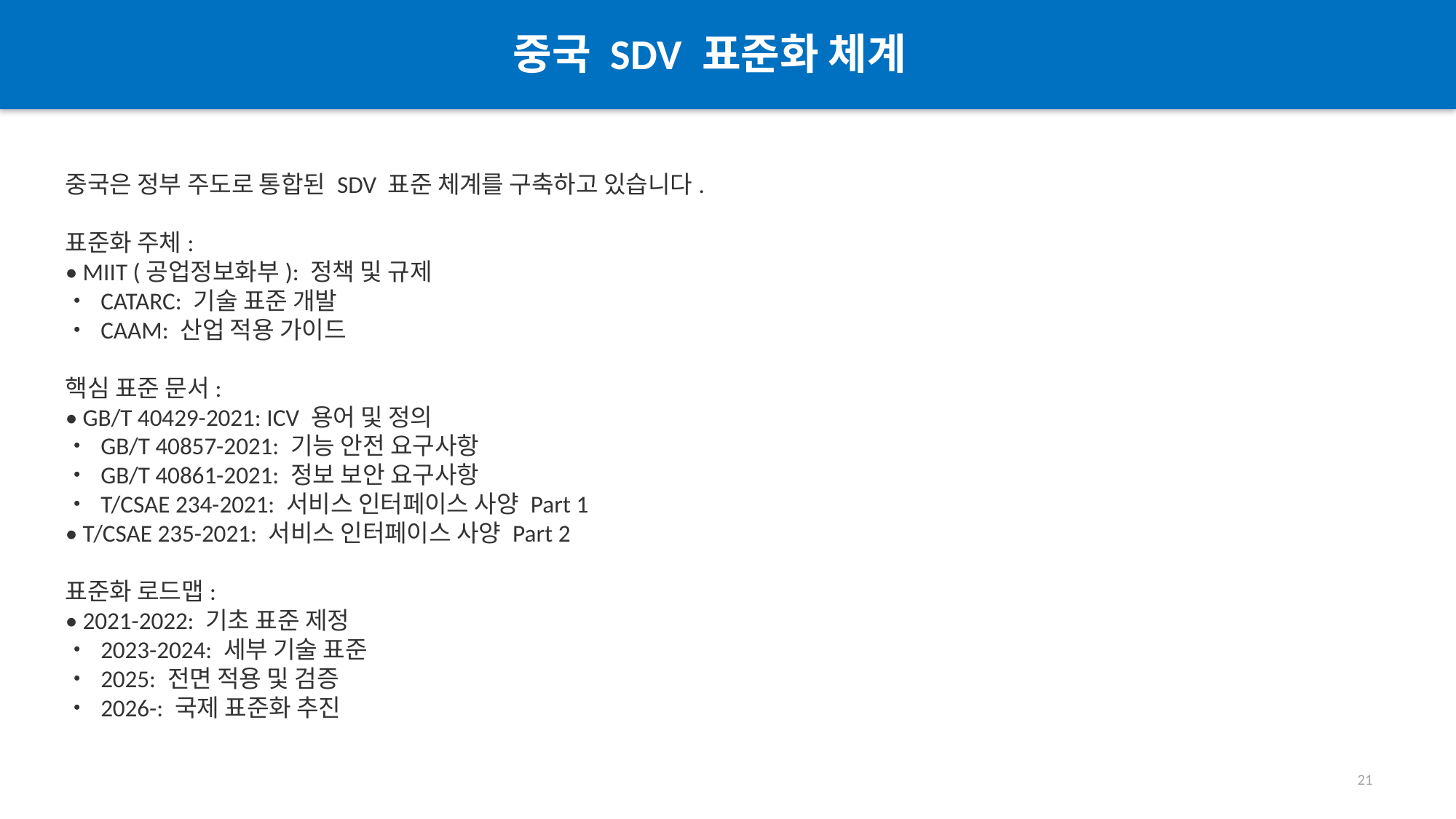

중국 SDV 표준화 체계
#
중국은 정부 주도로 통합된 SDV 표준 체계를 구축하고 있습니다.
표준화 주체:
• MIIT (공업정보화부): 정책 및 규제
• CATARC: 기술 표준 개발
• CAAM: 산업 적용 가이드
핵심 표준 문서:
• GB/T 40429-2021: ICV 용어 및 정의
• GB/T 40857-2021: 기능 안전 요구사항
• GB/T 40861-2021: 정보 보안 요구사항
• T/CSAE 234-2021: 서비스 인터페이스 사양 Part 1
• T/CSAE 235-2021: 서비스 인터페이스 사양 Part 2
표준화 로드맵:
• 2021-2022: 기초 표준 제정
• 2023-2024: 세부 기술 표준
• 2025: 전면 적용 및 검증
• 2026-: 국제 표준화 추진
21